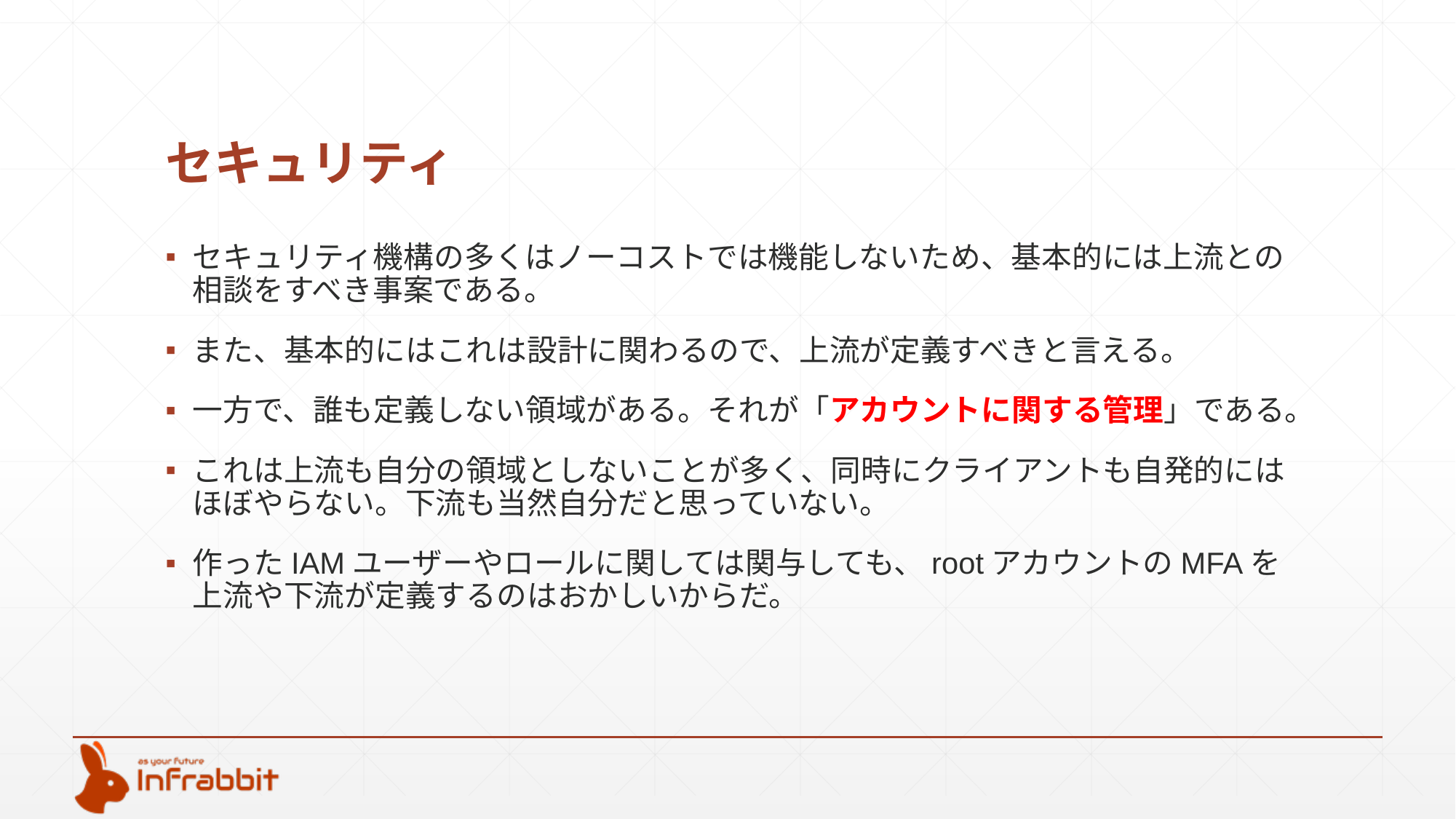

# セキュリティ
セキュリティ機構の多くはノーコストでは機能しないため、基本的には上流との相談をすべき事案である。
また、基本的にはこれは設計に関わるので、上流が定義すべきと言える。
一方で、誰も定義しない領域がある。それが「アカウントに関する管理」である。
これは上流も自分の領域としないことが多く、同時にクライアントも自発的にはほぼやらない。下流も当然自分だと思っていない。
作ったIAMユーザーやロールに関しては関与しても、rootアカウントのMFAを上流や下流が定義するのはおかしいからだ。